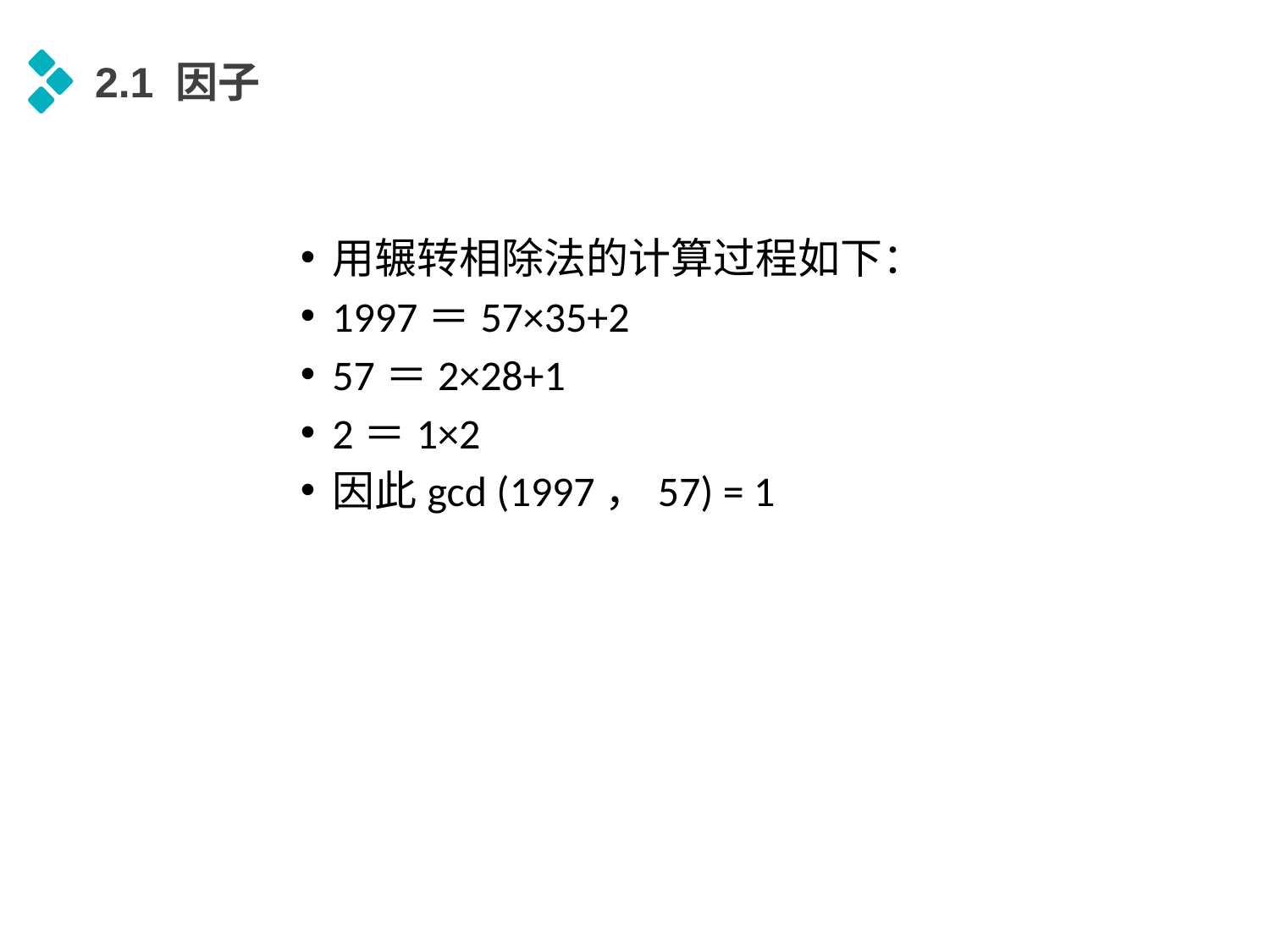

2.1 因子

用辗转相除法的计算过程如下：
1997＝57×35+2
57＝2×28+1
2＝1×2
因此gcd (1997，57) = 1
延时符